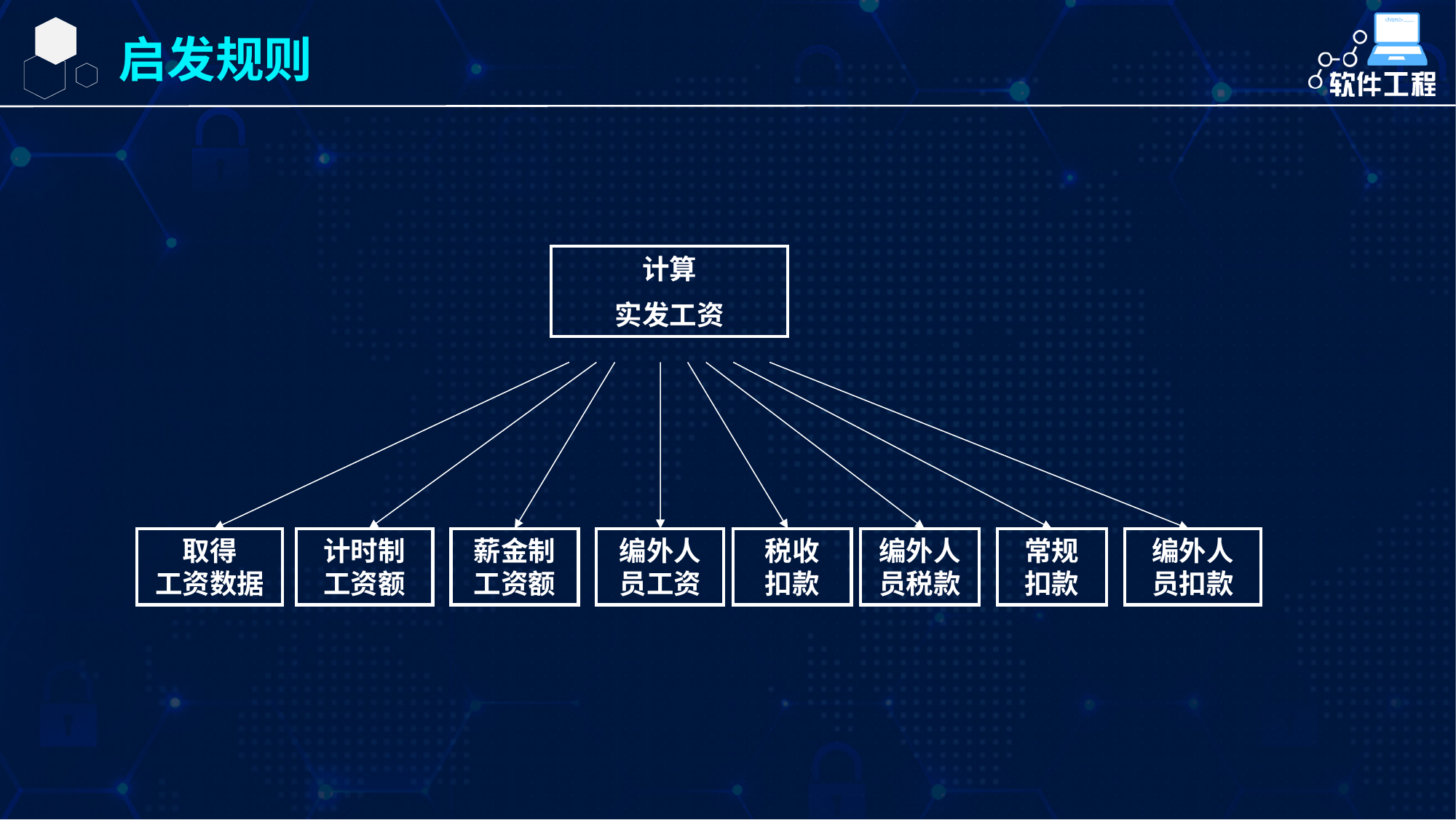

启发规则
计算
实发工资

取得
工资数据
计时制
工资额
薪金制
工资额
编外人
员工资
税收
扣款
编外人
员税款
常规
扣款
编外人
员扣款